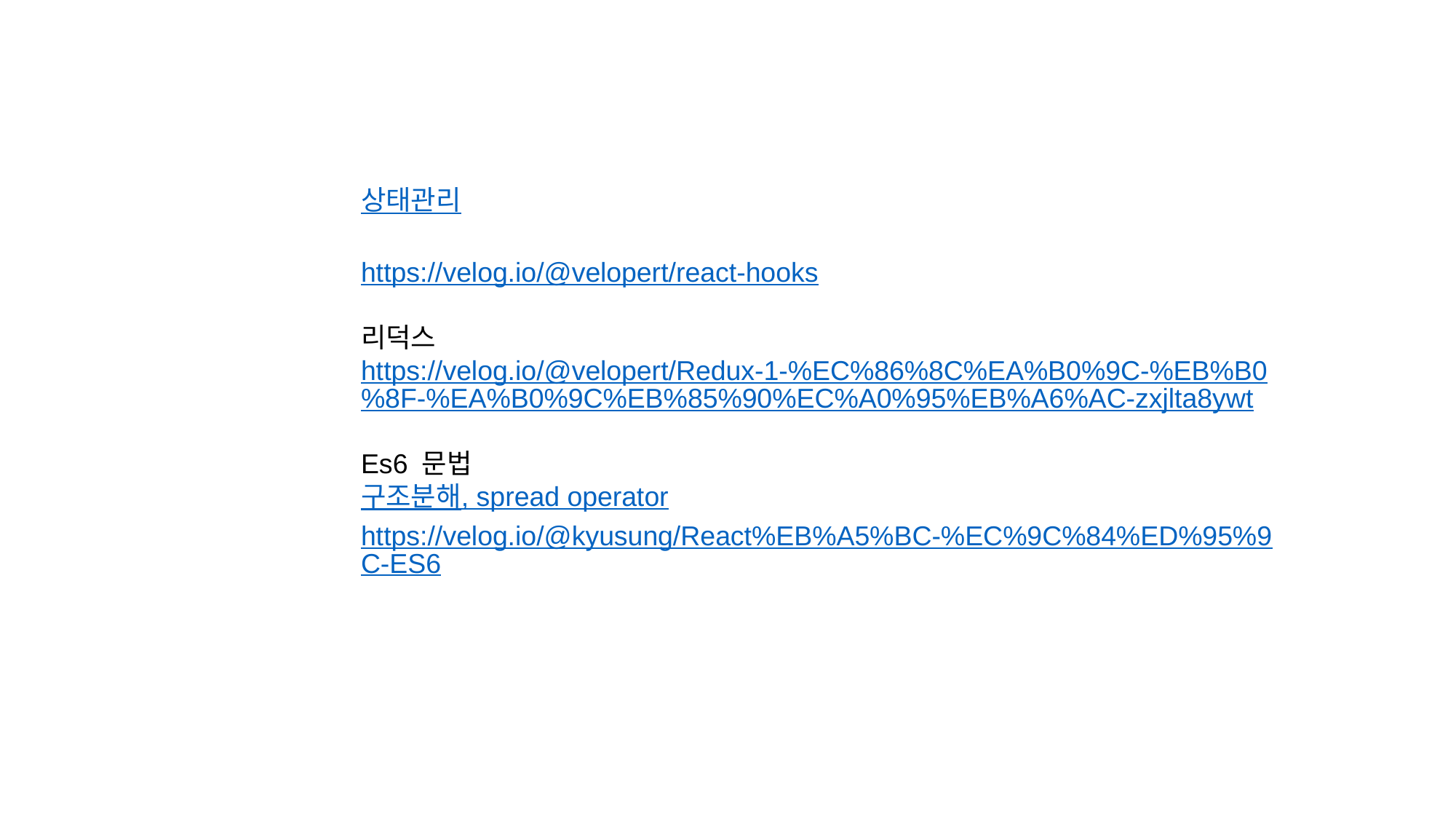

상태관리

https://velog.io/@velopert/react-hooks

리덕스
https://velog.io/@velopert/Redux-1-%EC%86%8C%EA%B0%9C-%EB%B0%8F-%EA%B0%9C%EB%85%90%EC%A0%95%EB%A6%AC-zxjlta8ywt

Es6 문법
구조분해, spread operator
https://velog.io/@kyusung/React%EB%A5%BC-%EC%9C%84%ED%95%9C-ES6